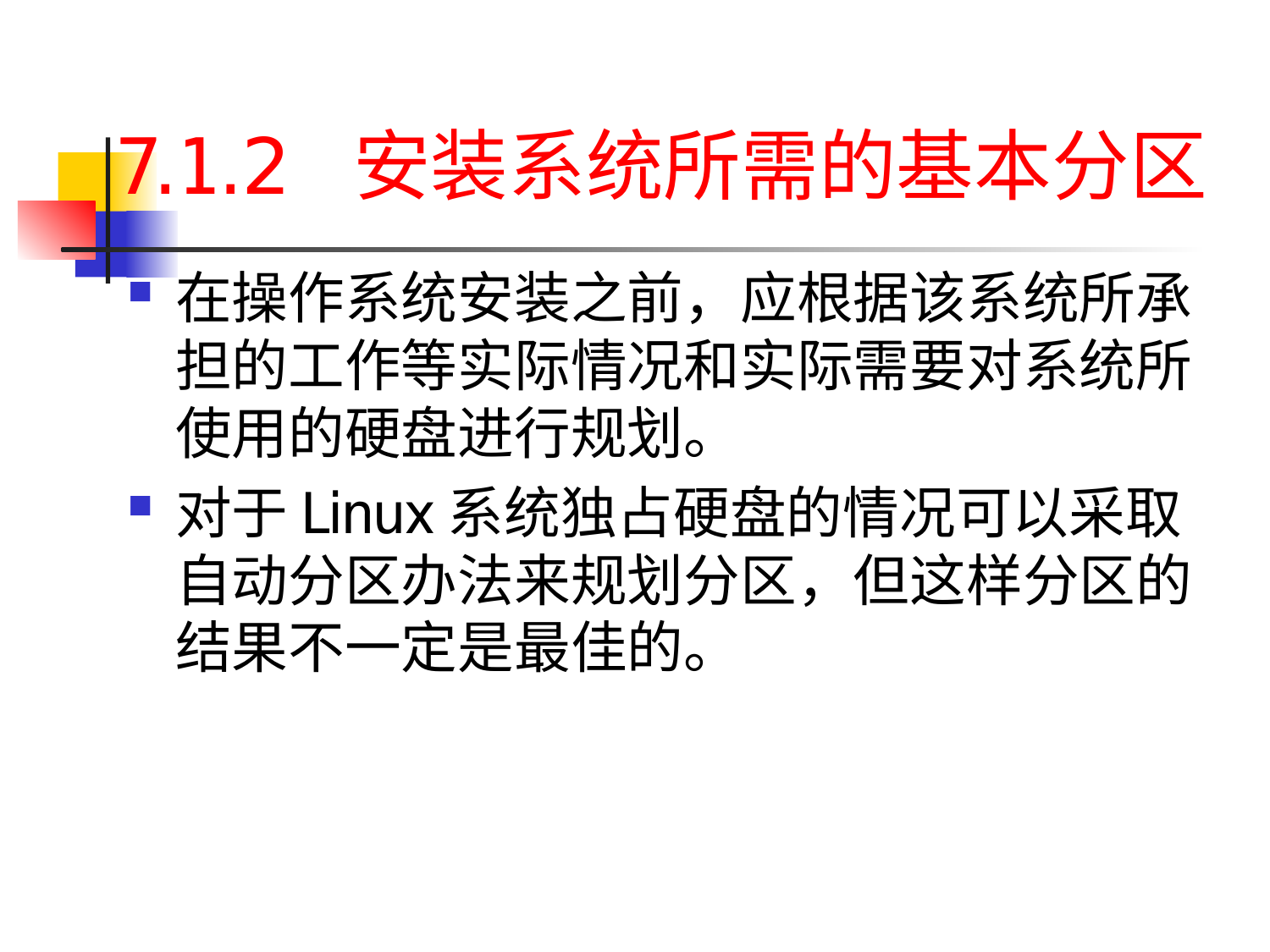

# 7.1.2  安装系统所需的基本分区
在操作系统安装之前，应根据该系统所承担的工作等实际情况和实际需要对系统所使用的硬盘进行规划。
对于Linux系统独占硬盘的情况可以采取自动分区办法来规划分区，但这样分区的结果不一定是最佳的。